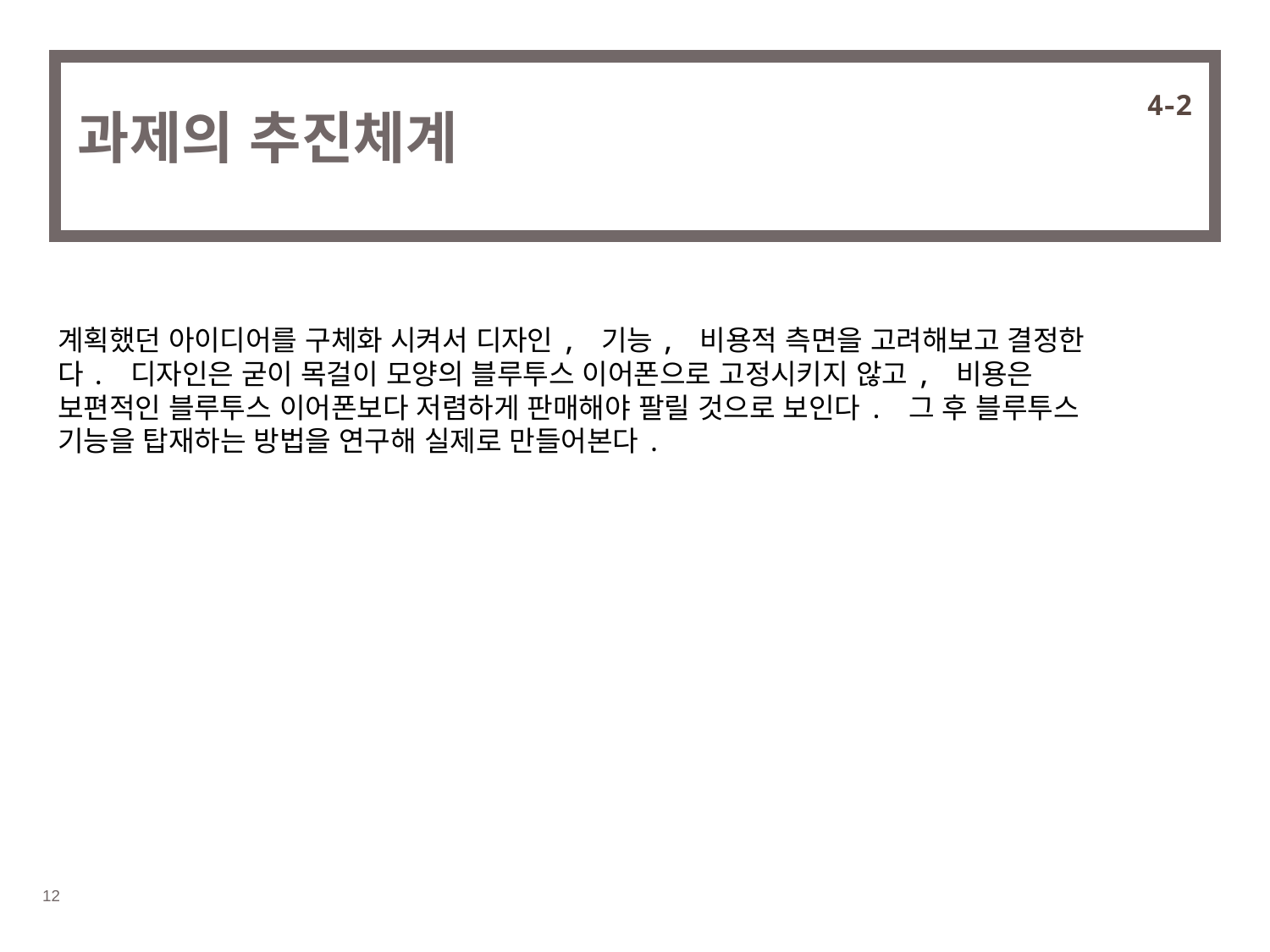

4-2

# 과제의 추진체계
계획했던 아이디어를 구체화 시켜서 디자인, 기능, 비용적 측면을 고려해보고 결정한다. 디자인은 굳이 목걸이 모양의 블루투스 이어폰으로 고정시키지 않고, 비용은 보편적인 블루투스 이어폰보다 저렴하게 판매해야 팔릴 것으로 보인다. 그 후 블루투스 기능을 탑재하는 방법을 연구해 실제로 만들어본다.